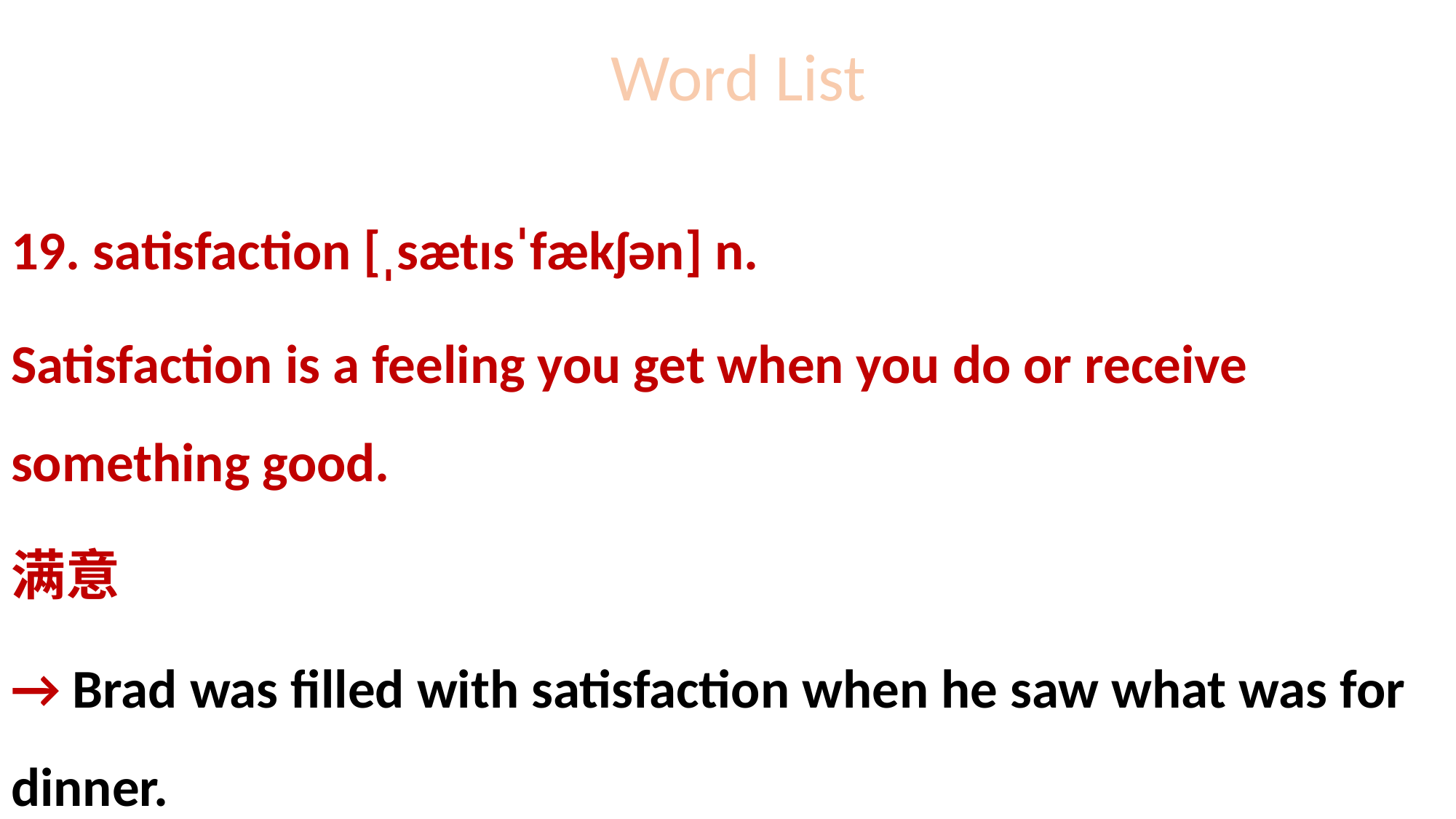

# Word List
19. satisfaction [ˌsætɪsˈfækʃən] n.
Satisfaction is a feeling you get when you do or receive something good.
满意
→ Brad was filled with satisfaction when he saw what was for dinner.